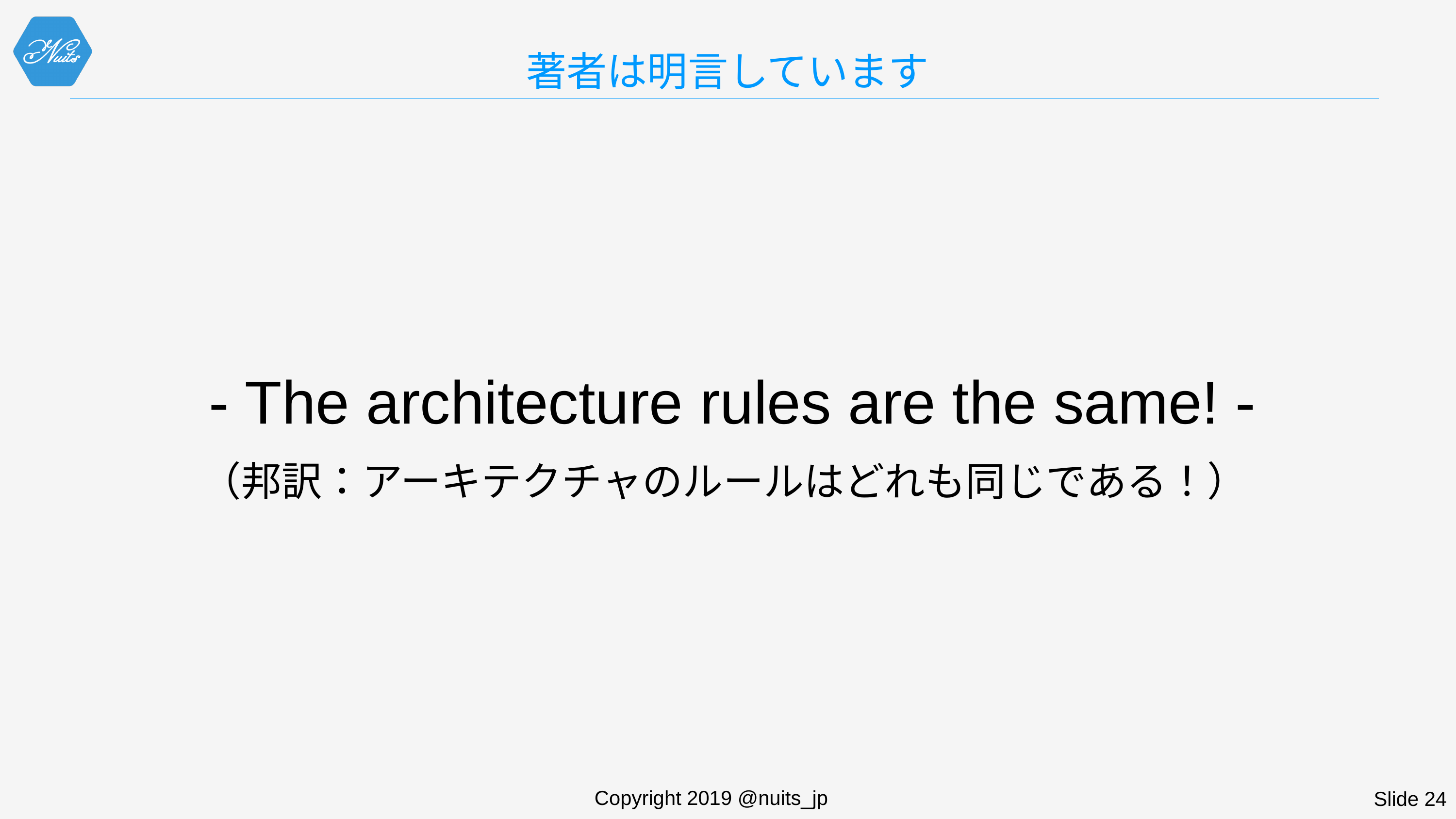

# 著者は明言しています
 - The architecture rules are the same! -
（邦訳：アーキテクチャのルールはどれも同じである！）
Copyright 2019 @nuits_jp
Slide 24